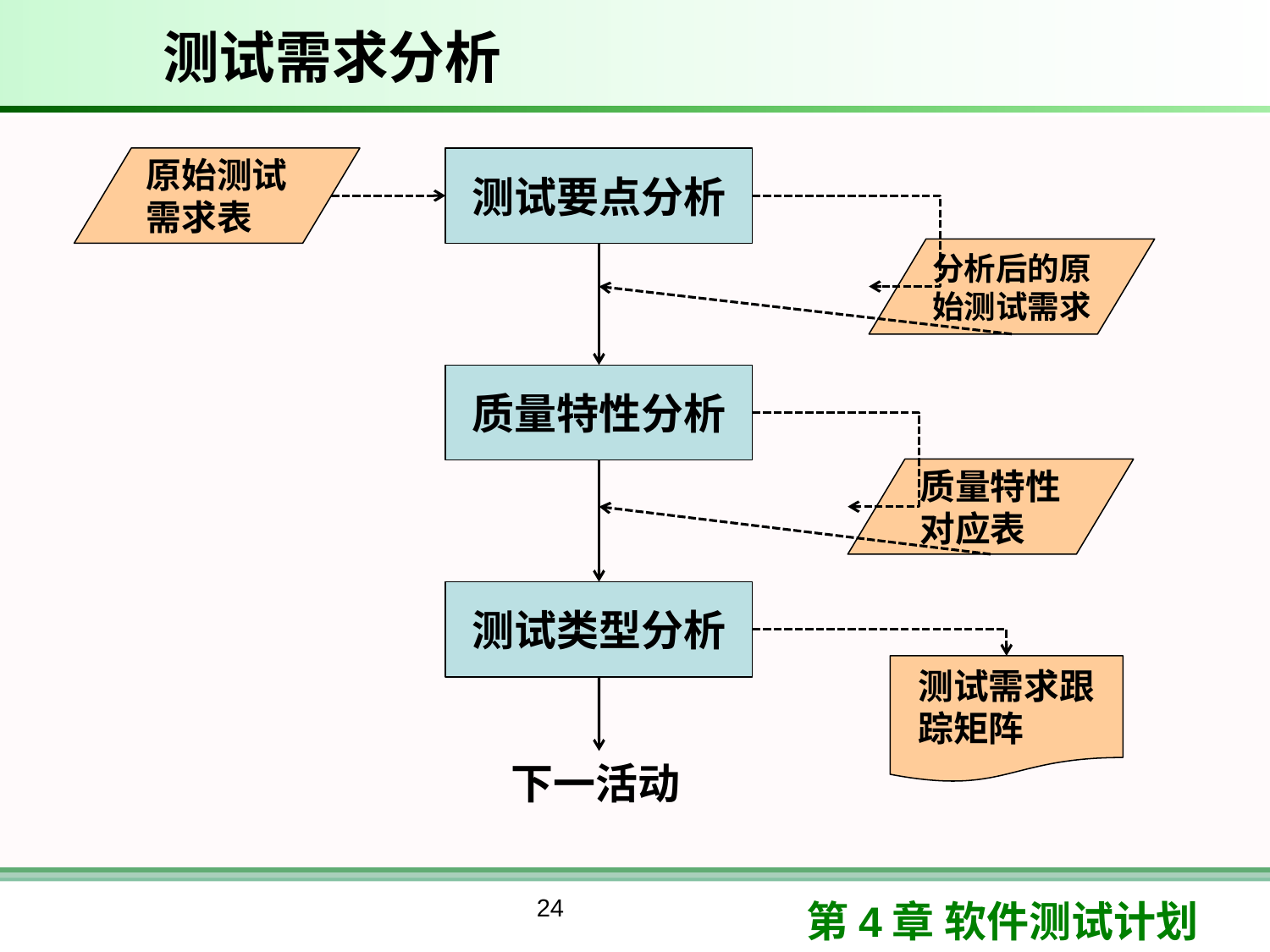

# 测试需求分析
原始测试需求表
测试要点分析
分析后的原始测试需求
质量特性分析
质量特性对应表
测试类型分析
测试需求跟踪矩阵
下一活动
24